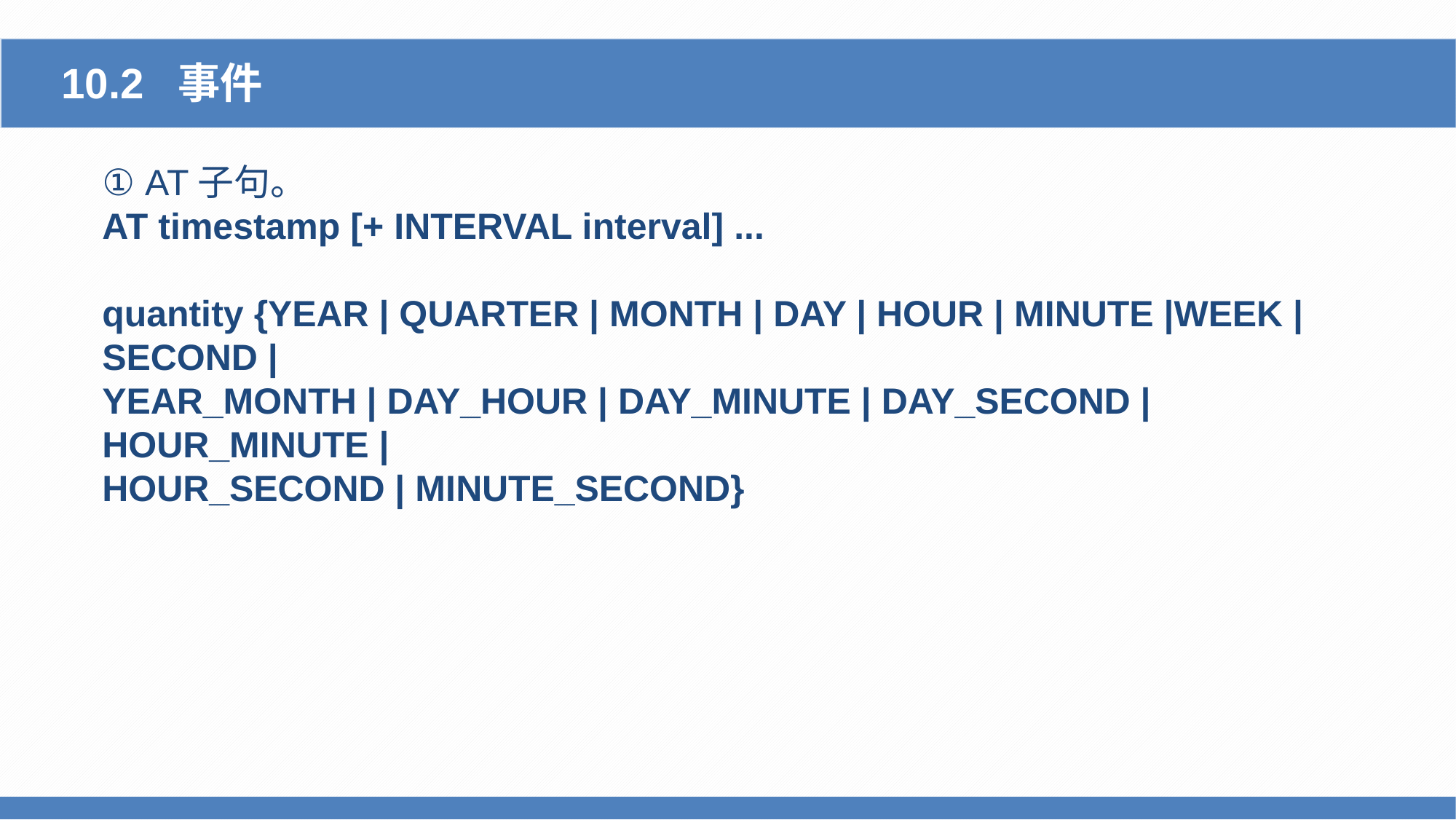

10.2  事件
① AT子句。
AT timestamp [+ INTERVAL interval] ...

quantity {YEAR | QUARTER | MONTH | DAY | HOUR | MINUTE |WEEK | SECOND |
YEAR_MONTH | DAY_HOUR | DAY_MINUTE | DAY_SECOND | HOUR_MINUTE |
HOUR_SECOND | MINUTE_SECOND}